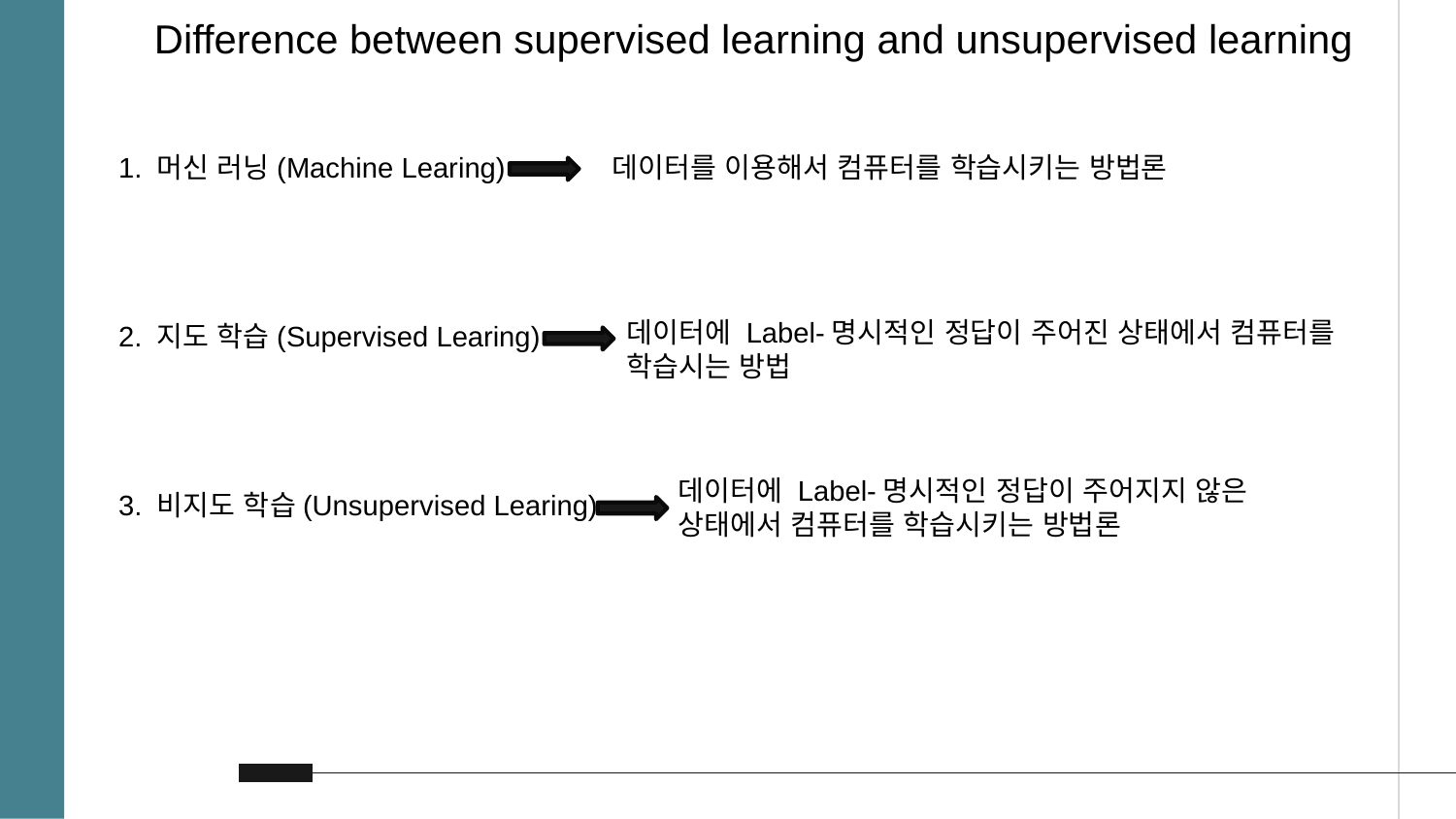

Difference between supervised learning and unsupervised learning
1. 머신 러닝(Machine Learing)
데이터를 이용해서 컴퓨터를 학습시키는 방법론

데이터에 Label-명시적인 정답이 주어진 상태에서 컴퓨터를 학습시는 방법
2. 지도 학습(Supervised Learing)

데이터에 Label-명시적인 정답이 주어지지 않은 상태에서 컴퓨터를 학습시키는 방법론
3. 비지도 학습(Unsupervised Learing)